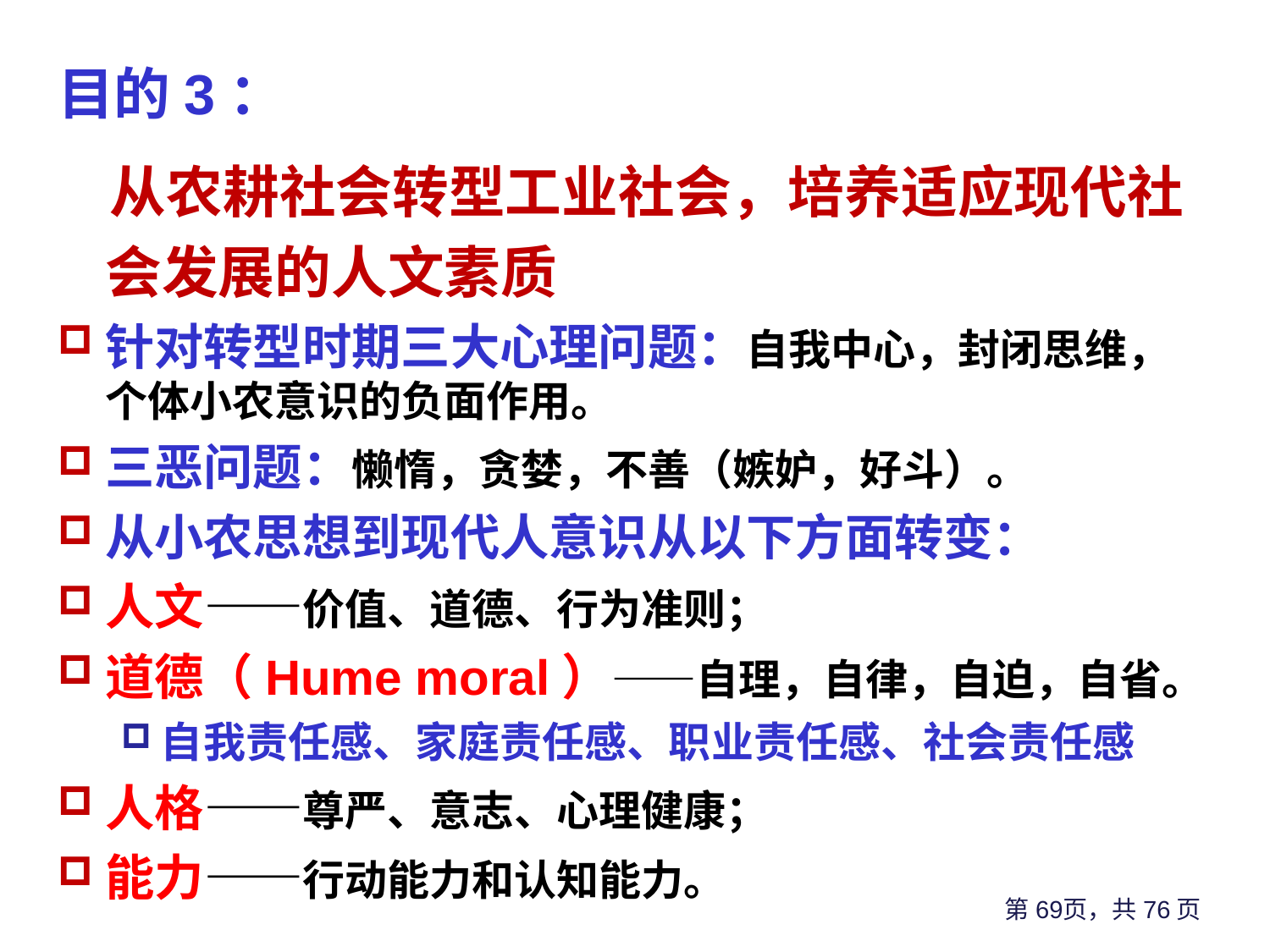

# 目的3：
   从农耕社会转型工业社会，培养适应现代社会发展的人文素质
针对转型时期三大心理问题：自我中心，封闭思维，个体小农意识的负面作用。
三恶问题：懒惰，贪婪，不善（嫉妒，好斗）。
从小农思想到现代人意识从以下方面转变：
人文——价值、道德、行为准则；
道德（Hume moral）——自理，自律，自迫，自省。
自我责任感、家庭责任感、职业责任感、社会责任感
人格——尊严、意志、心理健康；
能力——行动能力和认知能力。
第69页，共76页